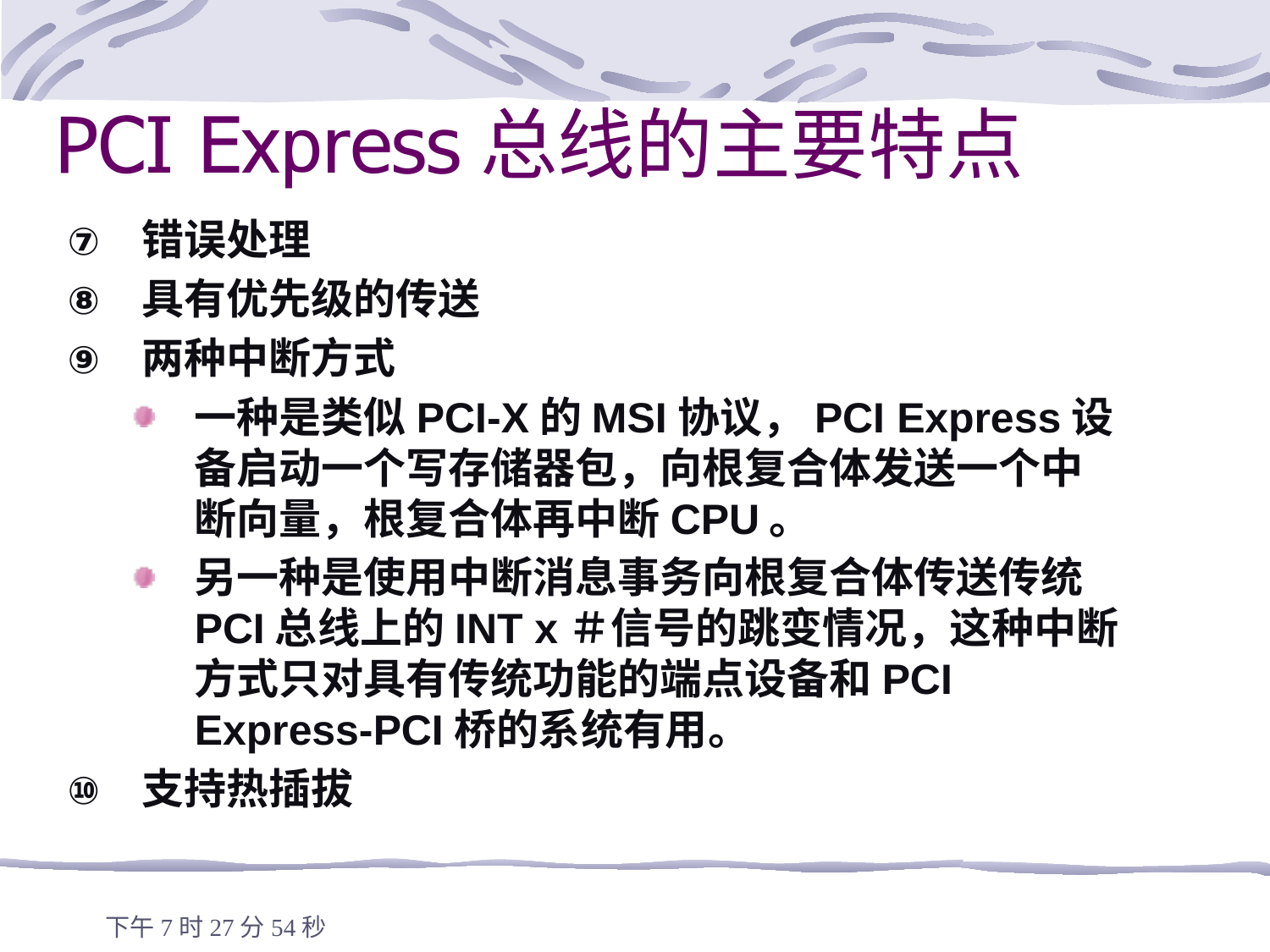

# PCI Express总线的主要特点
错误处理
具有优先级的传送
两种中断方式
一种是类似PCI-X的MSI协议，PCI Express设备启动一个写存储器包，向根复合体发送一个中断向量，根复合体再中断CPU。
另一种是使用中断消息事务向根复合体传送传统PCI总线上的INT x＃信号的跳变情况，这种中断方式只对具有传统功能的端点设备和PCI Express-PCI桥的系统有用。
支持热插拔

下午7时27分54秒